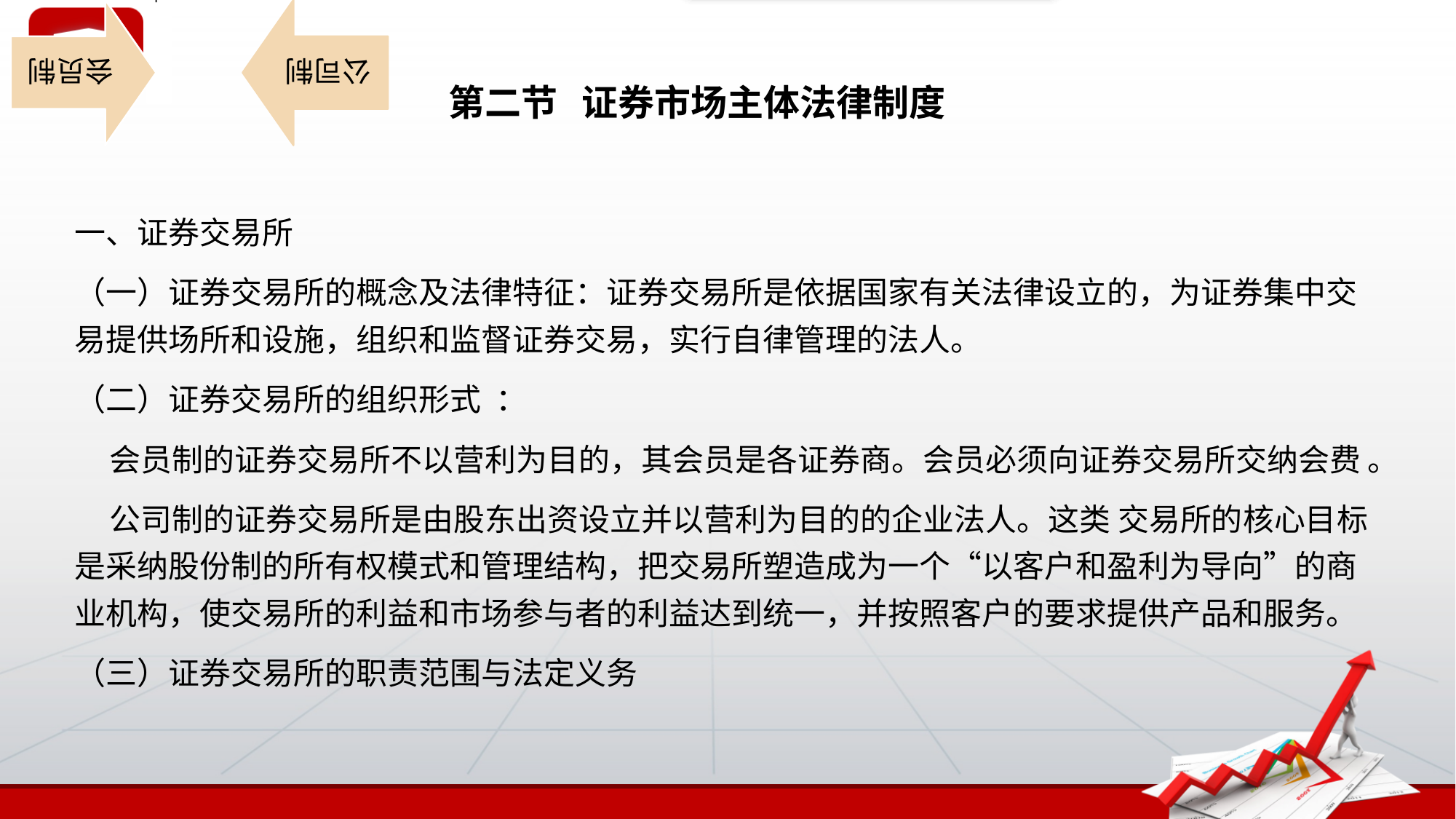

# 第二节   证券市场主体法律制度
一、证券交易所
（一）证券交易所的概念及法律特征：证券交易所是依据国家有关法律设立的，为证券集中交易提供场所和设施，组织和监督证券交易，实行自律管理的法人。
（二）证券交易所的组织形式  ：
    会员制的证券交易所不以营利为目的，其会员是各证券商。会员必须向证券交易所交纳会费 。
    公司制的证券交易所是由股东出资设立并以营利为目的的企业法人。这类 交易所的核心目标是采纳股份制的所有权模式和管理结构，把交易所塑造成为一个“以客户和盈利为导向”的商业机构，使交易所的利益和市场参与者的利益达到统一，并按照客户的要求提供产品和服务。
（三）证券交易所的职责范围与法定义务

会员制
公司制